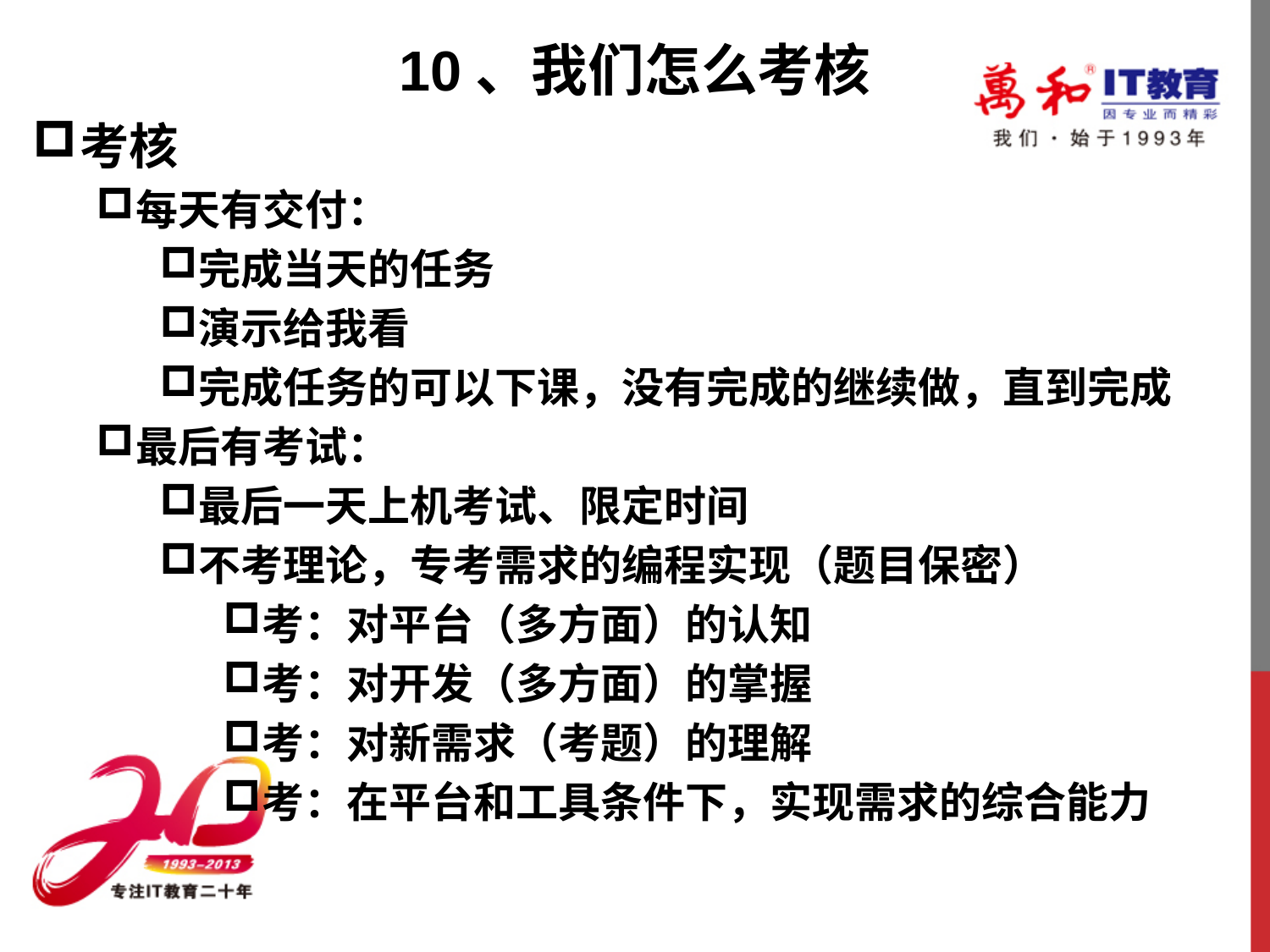

# 10、我们怎么考核
考核
每天有交付：
完成当天的任务
演示给我看
完成任务的可以下课，没有完成的继续做，直到完成
最后有考试：
最后一天上机考试、限定时间
不考理论，专考需求的编程实现（题目保密）
考：对平台（多方面）的认知
考：对开发（多方面）的掌握
考：对新需求（考题）的理解
考：在平台和工具条件下，实现需求的综合能力